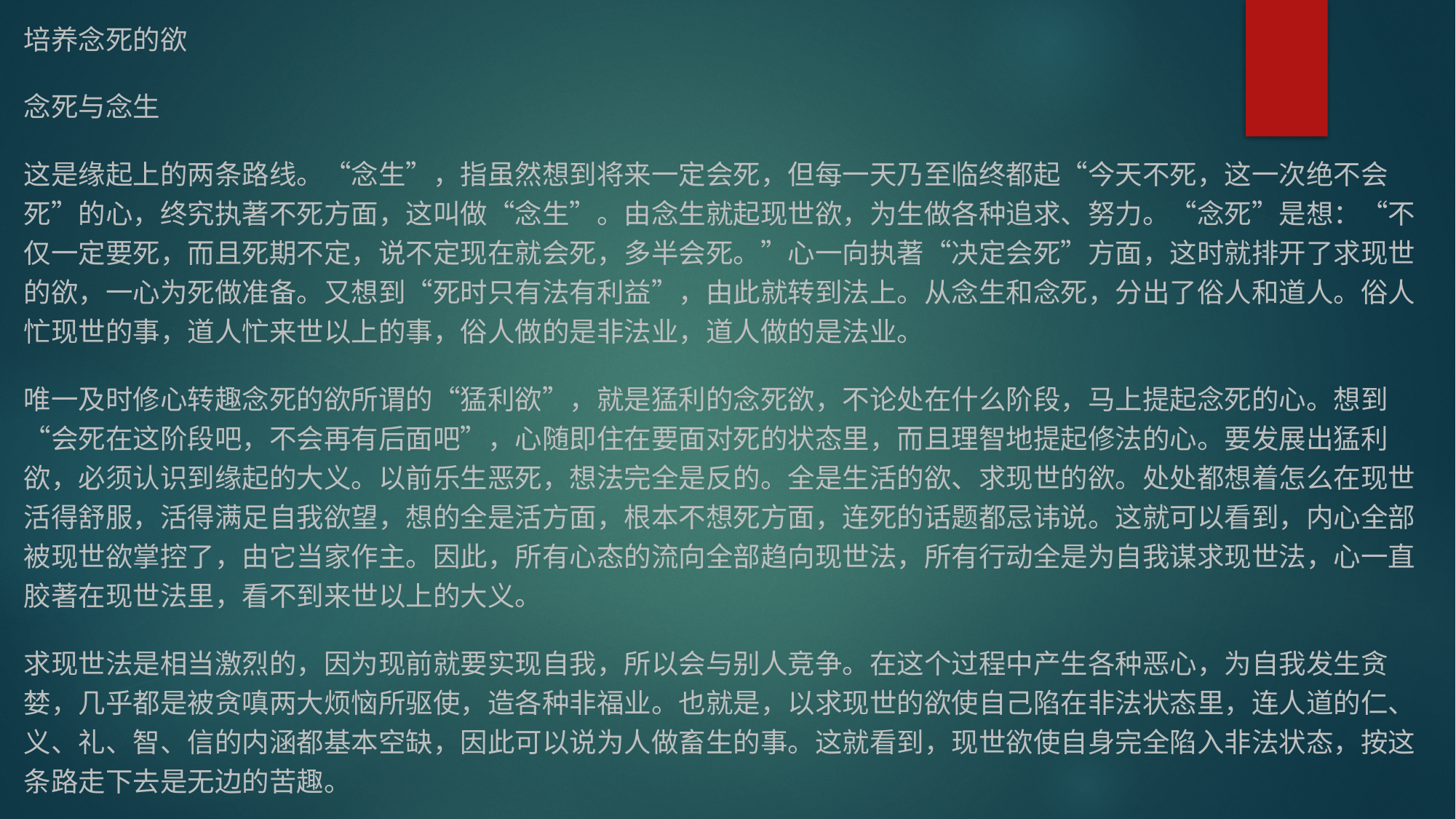

培养念死的欲
念死与念生
这是缘起上的两条路线。“念生”，指虽然想到将来一定会死，但每一天乃至临终都起“今天不死，这一次绝不会死”的心，终究执著不死方面，这叫做“念生”。由念生就起现世欲，为生做各种追求、努力。“念死”是想：“不仅一定要死，而且死期不定，说不定现在就会死，多半会死。”心一向执著“决定会死”方面，这时就排开了求现世的欲，一心为死做准备。又想到“死时只有法有利益”，由此就转到法上。从念生和念死，分出了俗人和道人。俗人忙现世的事，道人忙来世以上的事，俗人做的是非法业，道人做的是法业。
唯一及时修心转趣念死的欲所谓的“猛利欲”，就是猛利的念死欲，不论处在什么阶段，马上提起念死的心。想到“会死在这阶段吧，不会再有后面吧”，心随即住在要面对死的状态里，而且理智地提起修法的心。要发展出猛利欲，必须认识到缘起的大义。以前乐生恶死，想法完全是反的。全是生活的欲、求现世的欲。处处都想着怎么在现世活得舒服，活得满足自我欲望，想的全是活方面，根本不想死方面，连死的话题都忌讳说。这就可以看到，内心全部被现世欲掌控了，由它当家作主。因此，所有心态的流向全部趋向现世法，所有行动全是为自我谋求现世法，心一直胶著在现世法里，看不到来世以上的大义。
求现世法是相当激烈的，因为现前就要实现自我，所以会与别人竞争。在这个过程中产生各种恶心，为自我发生贪婪，几乎都是被贪嗔两大烦恼所驱使，造各种非福业。也就是，以求现世的欲使自己陷在非法状态里，连人道的仁、义、礼、智、信的内涵都基本空缺，因此可以说为人做畜生的事。这就看到，现世欲使自身完全陷入非法状态，按这条路走下去是无边的苦趣。